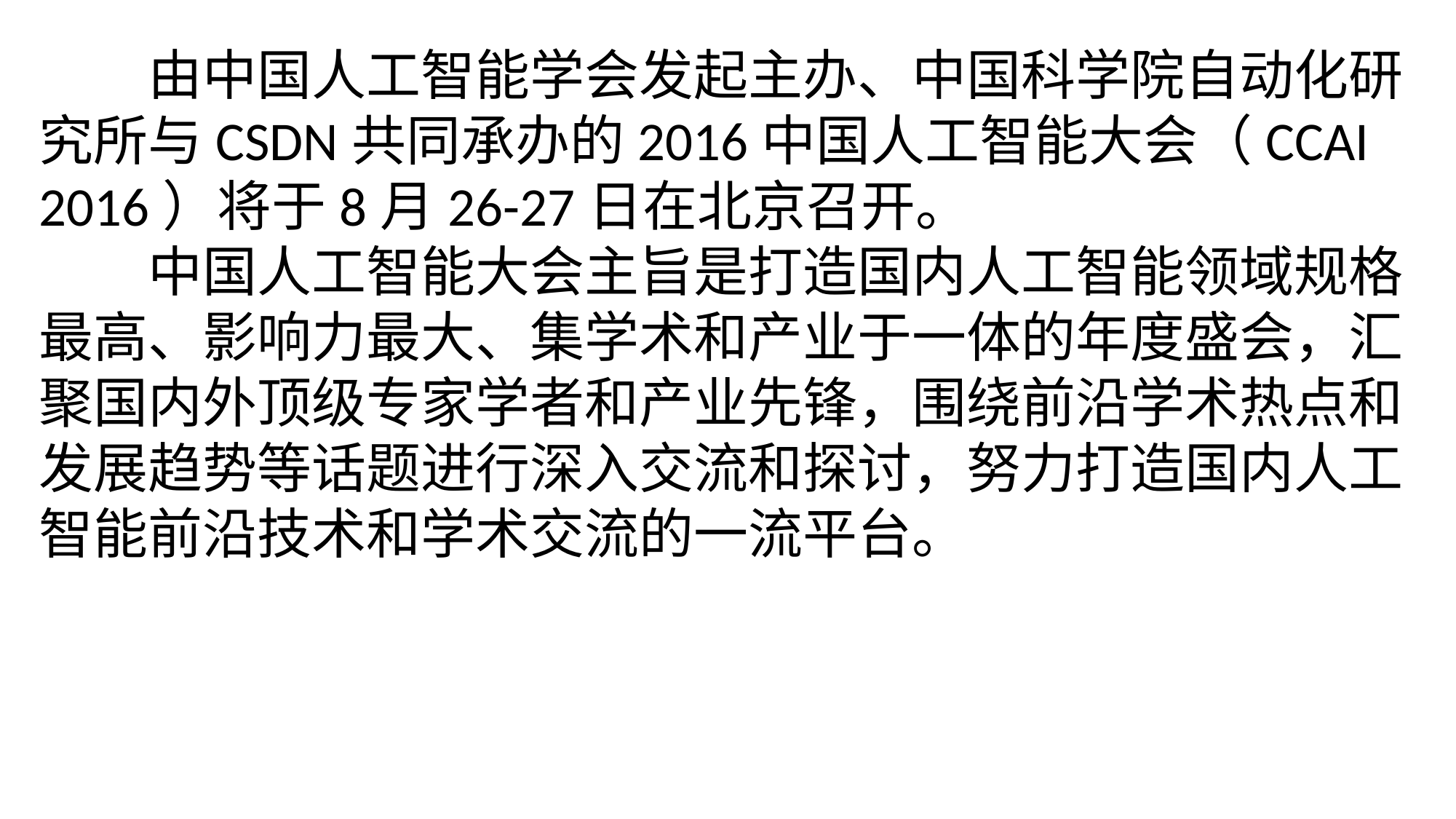

由中国人工智能学会发起主办、中国科学院自动化研究所与CSDN共同承办的2016中国人工智能大会（CCAI 2016）将于8月26-27日在北京召开。
	中国人工智能大会主旨是打造国内人工智能领域规格最高、影响力最大、集学术和产业于一体的年度盛会，汇聚国内外顶级专家学者和产业先锋，围绕前沿学术热点和发展趋势等话题进行深入交流和探讨，努力打造国内人工智能前沿技术和学术交流的一流平台。